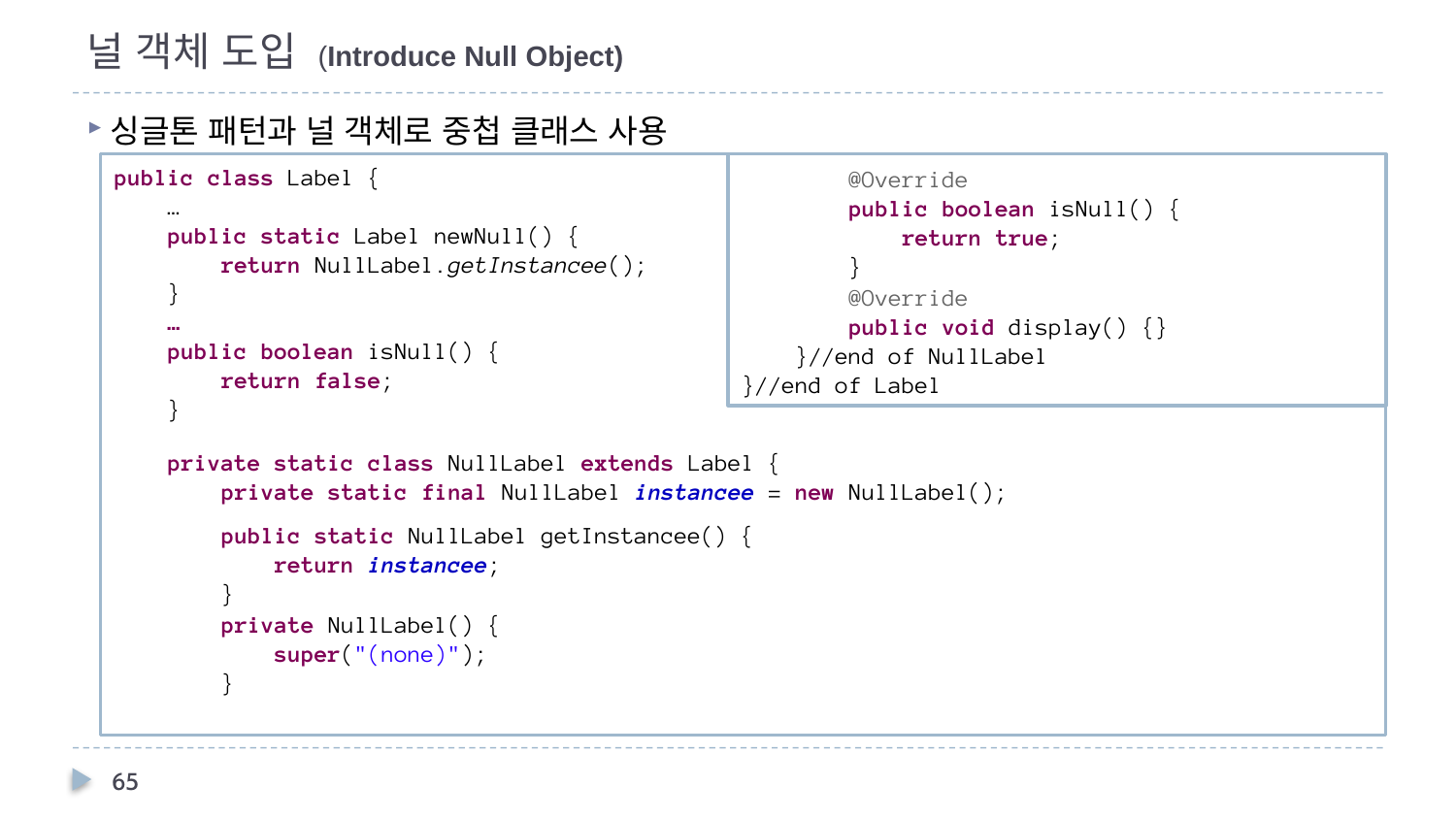

# 널 객체 도입 (Introduce Null Object)
싱글톤 패턴과 널 객체로 중첩 클래스 사용
public class Label {
    …
    public static Label newNull() {
        return NullLabel.getInstancee();
    }
    …
    public boolean isNull() {
        return false;
    }

    private static class NullLabel extends Label {
        private static final NullLabel instancee = new NullLabel();

        public static NullLabel getInstancee() {
            return instancee;
        }

        private NullLabel() {
            super("(none)");
        }

        @Override
        public boolean isNull() {
            return true;
        }

        @Override
        public void display() {}
    }//end of NullLabel
}//end of Label
65